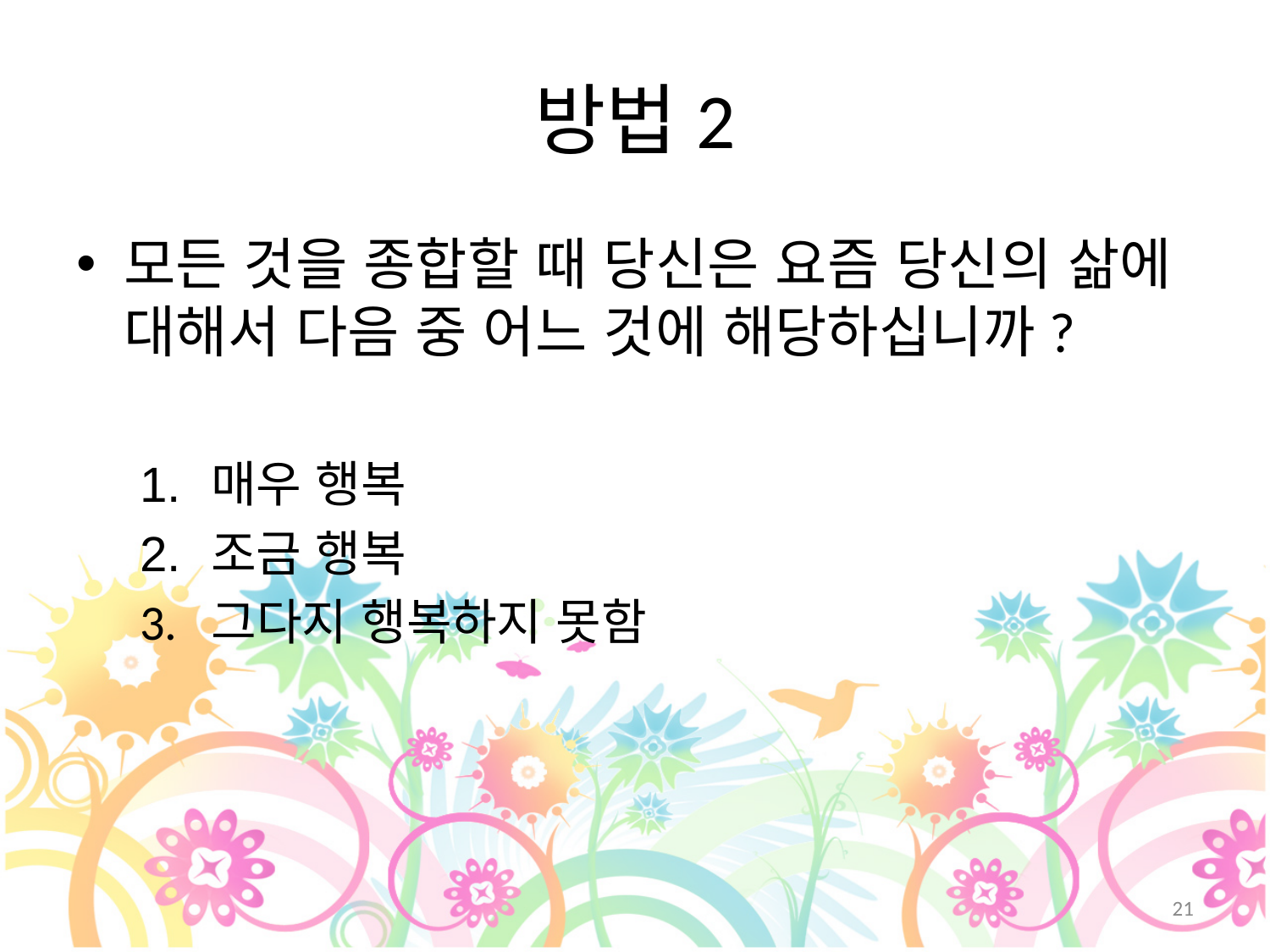

# 방법2
모든 것을 종합할 때 당신은 요즘 당신의 삶에 대해서 다음 중 어느 것에 해당하십니까?

매우 행복
조금 행복
3.  그다지 행복하지 못함
21